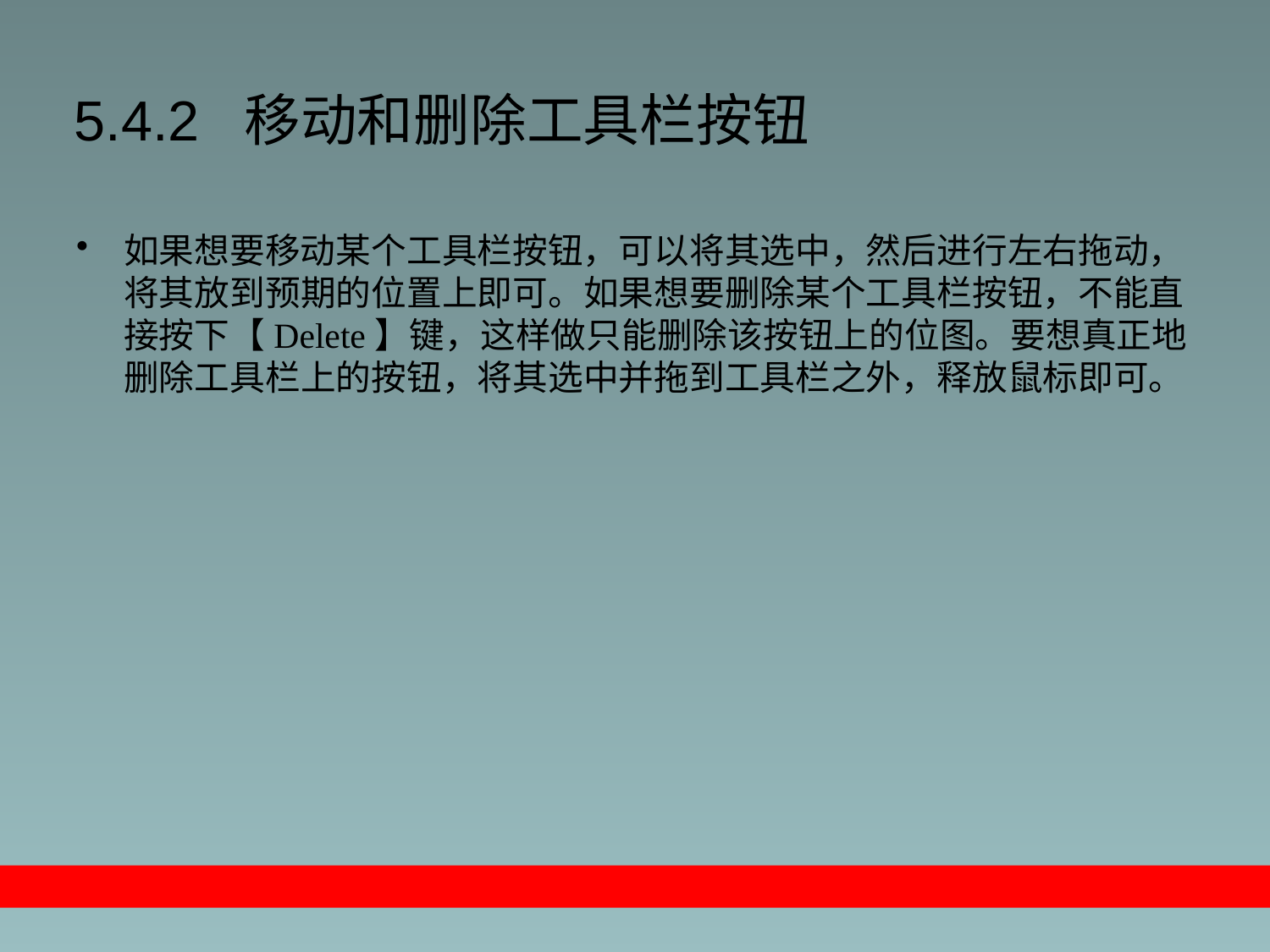

# 5.4.2  移动和删除工具栏按钮
如果想要移动某个工具栏按钮，可以将其选中，然后进行左右拖动，将其放到预期的位置上即可。如果想要删除某个工具栏按钮，不能直接按下【Delete】键，这样做只能删除该按钮上的位图。要想真正地删除工具栏上的按钮，将其选中并拖到工具栏之外，释放鼠标即可。